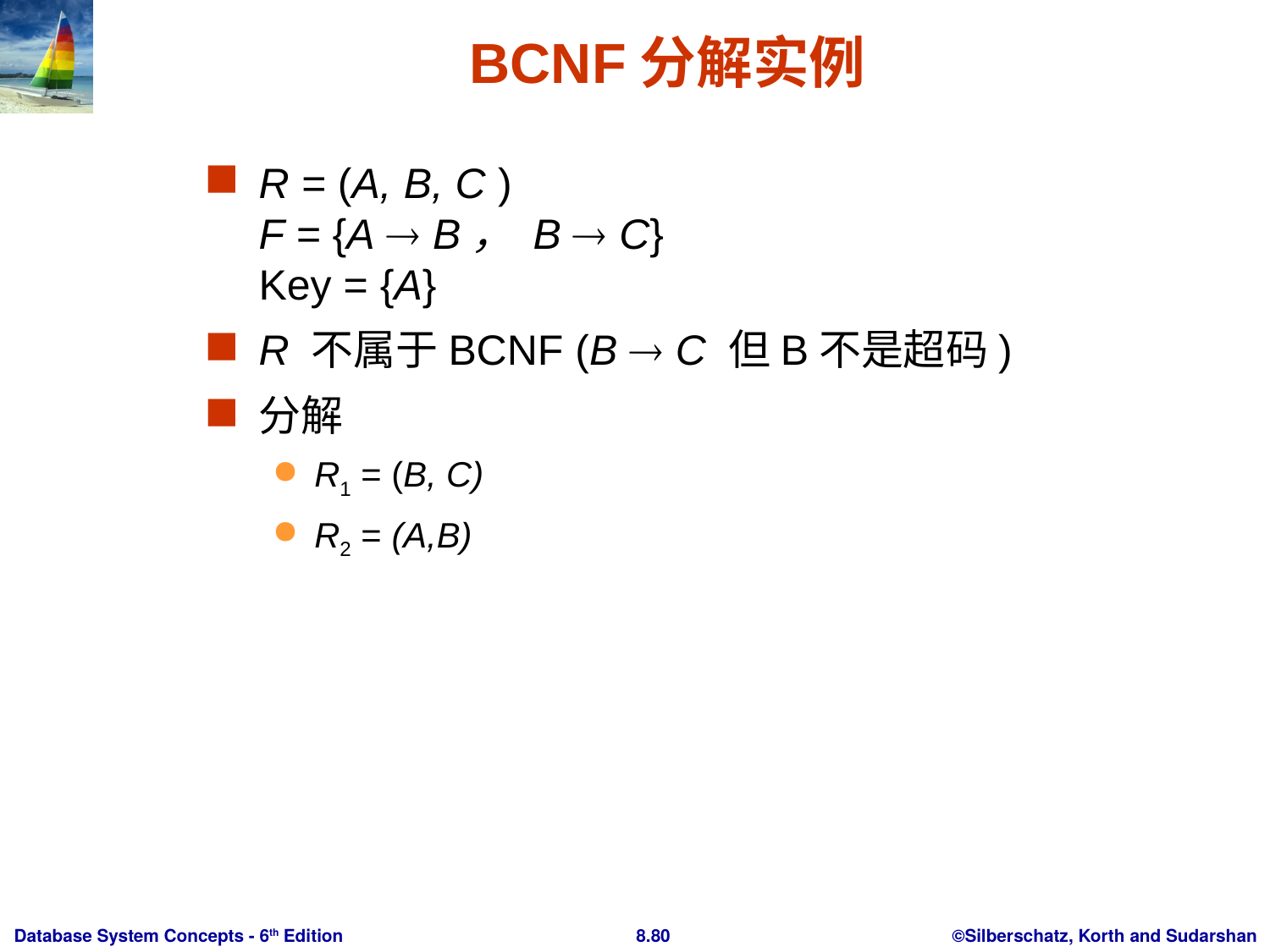

# BCNF分解实例
R = (A, B, C )
F = {A → B， B → C}
Key = {A}
R 不属于BCNF (B → C 但B不是超码)
分解
R1 = (B, C)
R2 = (A,B)